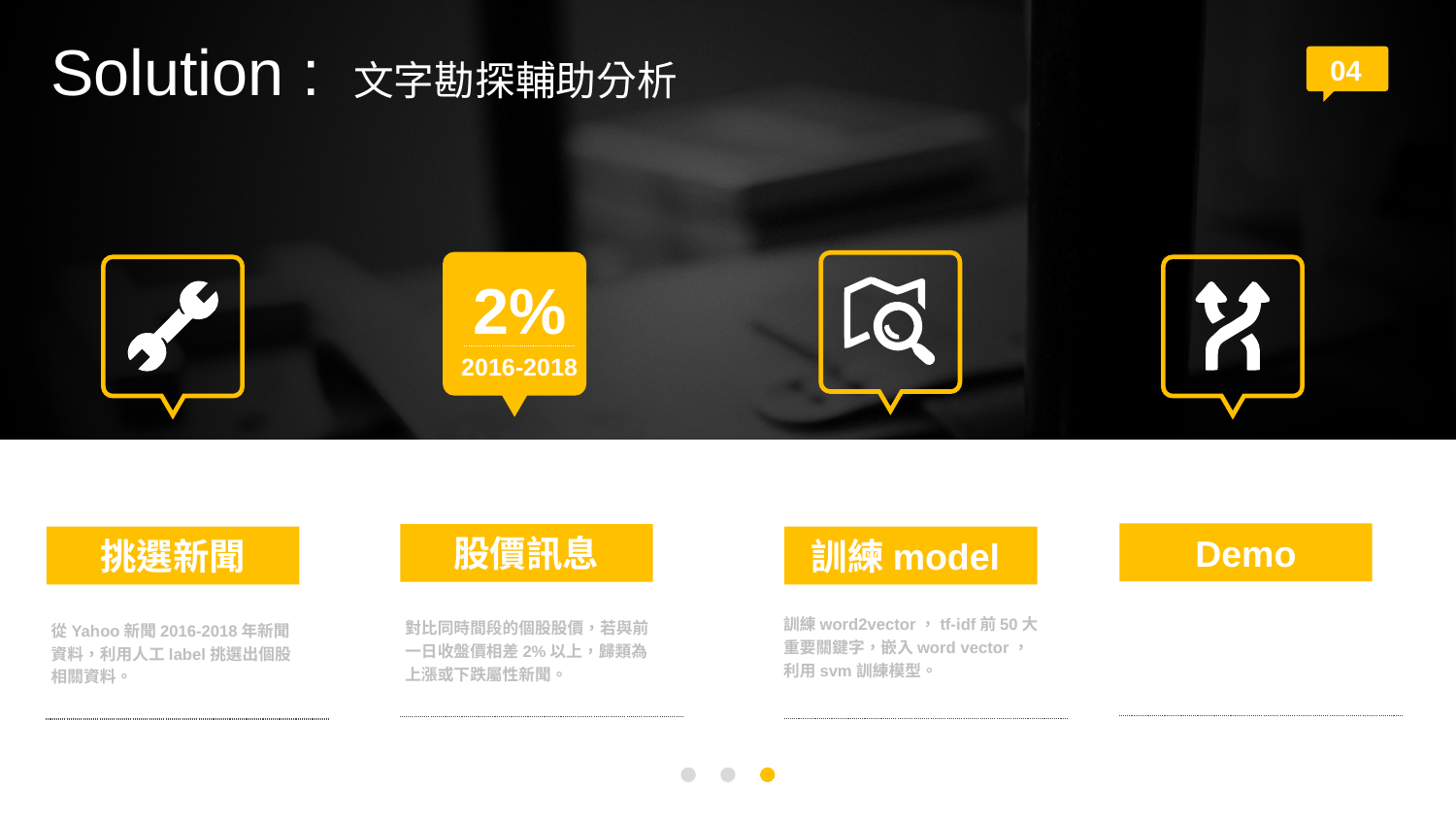

Solution : 文字勘探輔助分析
04

2%
2016-2018
Demo
股價訊息
訓練model
挑選新聞
從Yahoo新聞2016-2018年新聞資料，利用人工label挑選出個股相關資料。
訓練word2vector，tf-idf前50大重要關鍵字，嵌入word vector，利用svm訓練模型。
對比同時間段的個股股價，若與前一日收盤價相差2%以上，歸類為上漲或下跌屬性新聞。
大體思路介紹 —— 後續細部介紹—— 成果demo——未來